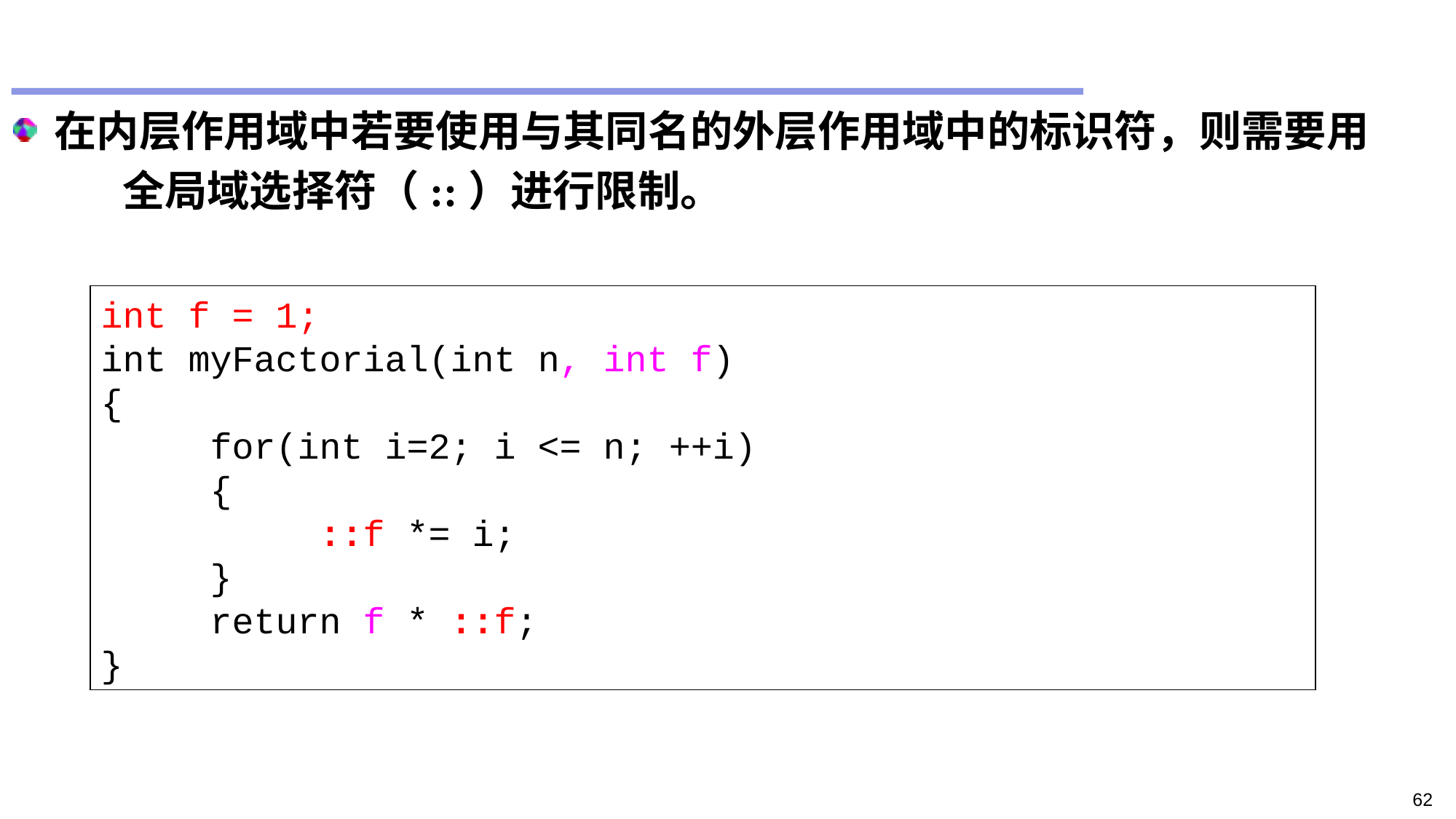

#
在内层作用域中若要使用与其同名的外层作用域中的标识符，则需要用
	全局域选择符（::）进行限制。

int f = 1;
int myFactorial(int n, int f)
{
	for(int i=2; i <= n; ++i)
	{
		::f *= i;
	}
	return f * ::f;
}
62